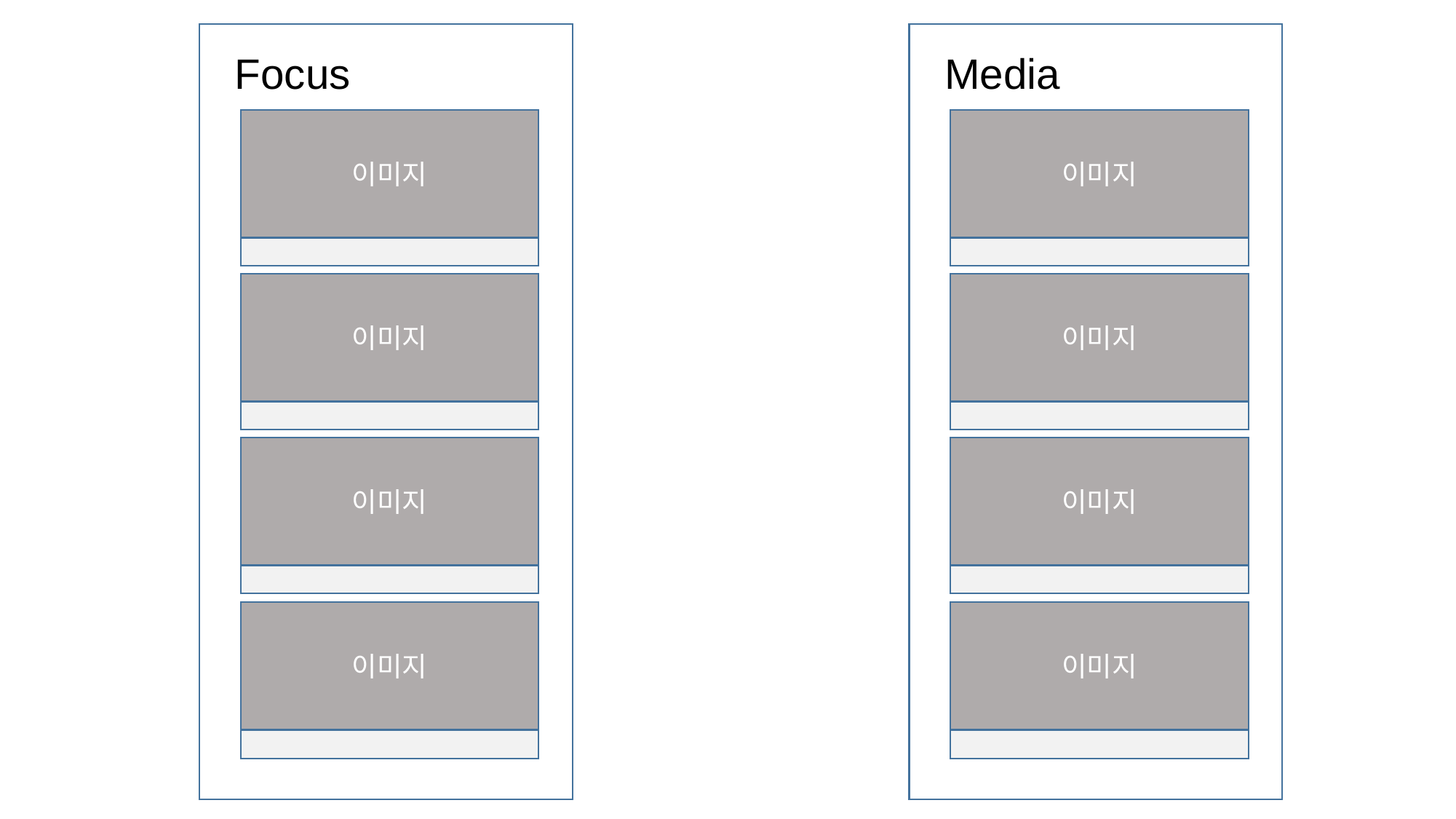

Focus
이미지

이미지

이미지

이미지

Media
이미지

이미지

이미지

이미지